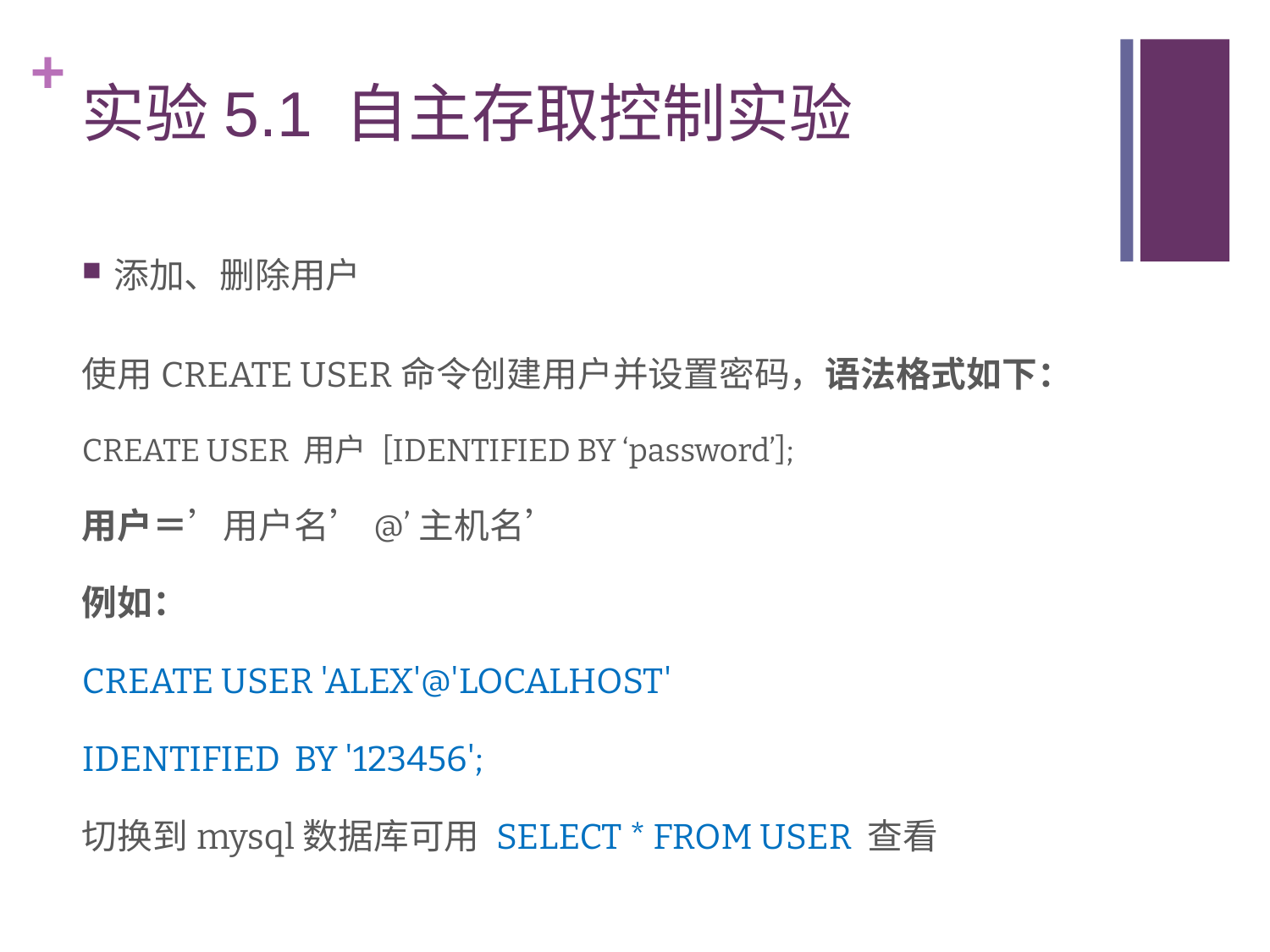

# 实验5.1 自主存取控制实验
添加、删除用户
使用CREATE USER命令创建用户并设置密码，语法格式如下：
CREATE USER 用户 [IDENTIFIED BY ‘password’];
用户＝’用户名’@’主机名’
例如：
CREATE USER 'ALEX'@'LOCALHOST'
IDENTIFIED  BY '123456';
切换到mysql数据库可用 SELECT * FROM USER 查看